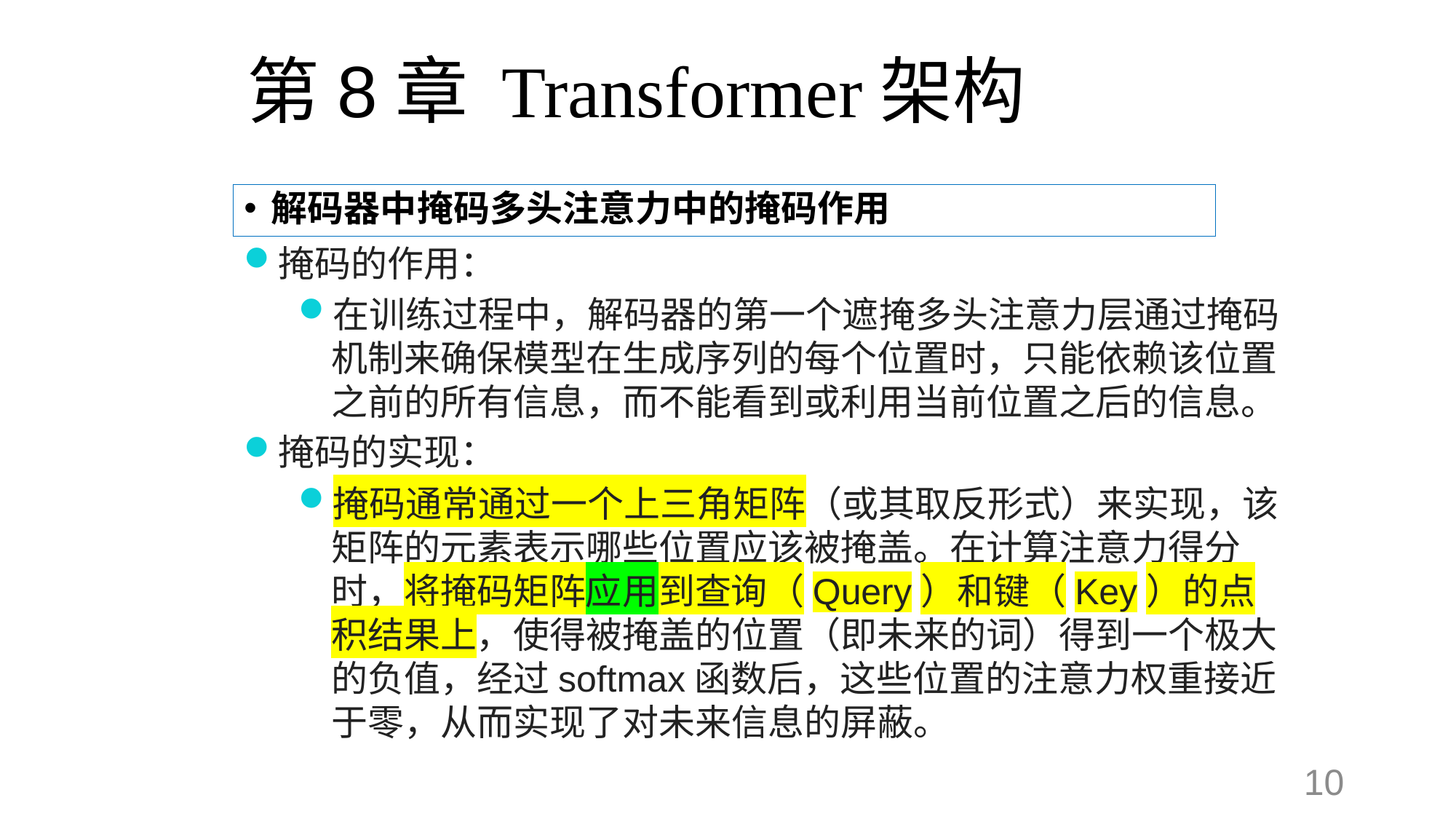

# 第8章 Transformer架构
解码器中掩码多头注意力中的掩码作用

掩码的作用：
在训练过程中，解码器的第一个遮掩多头注意力层通过掩码机制来确保模型在生成序列的每个位置时，只能依赖该位置之前的所有信息，而不能看到或利用当前位置之后的信息。
掩码的实现：
掩码通常通过一个上三角矩阵（或其取反形式）来实现，该矩阵的元素表示哪些位置应该被掩盖。在计算注意力得分时，将掩码矩阵应用到查询（Query）和键（Key）的点积结果上，使得被掩盖的位置（即未来的词）得到一个极大的负值，经过softmax函数后，这些位置的注意力权重接近于零，从而实现了对未来信息的屏蔽。

10